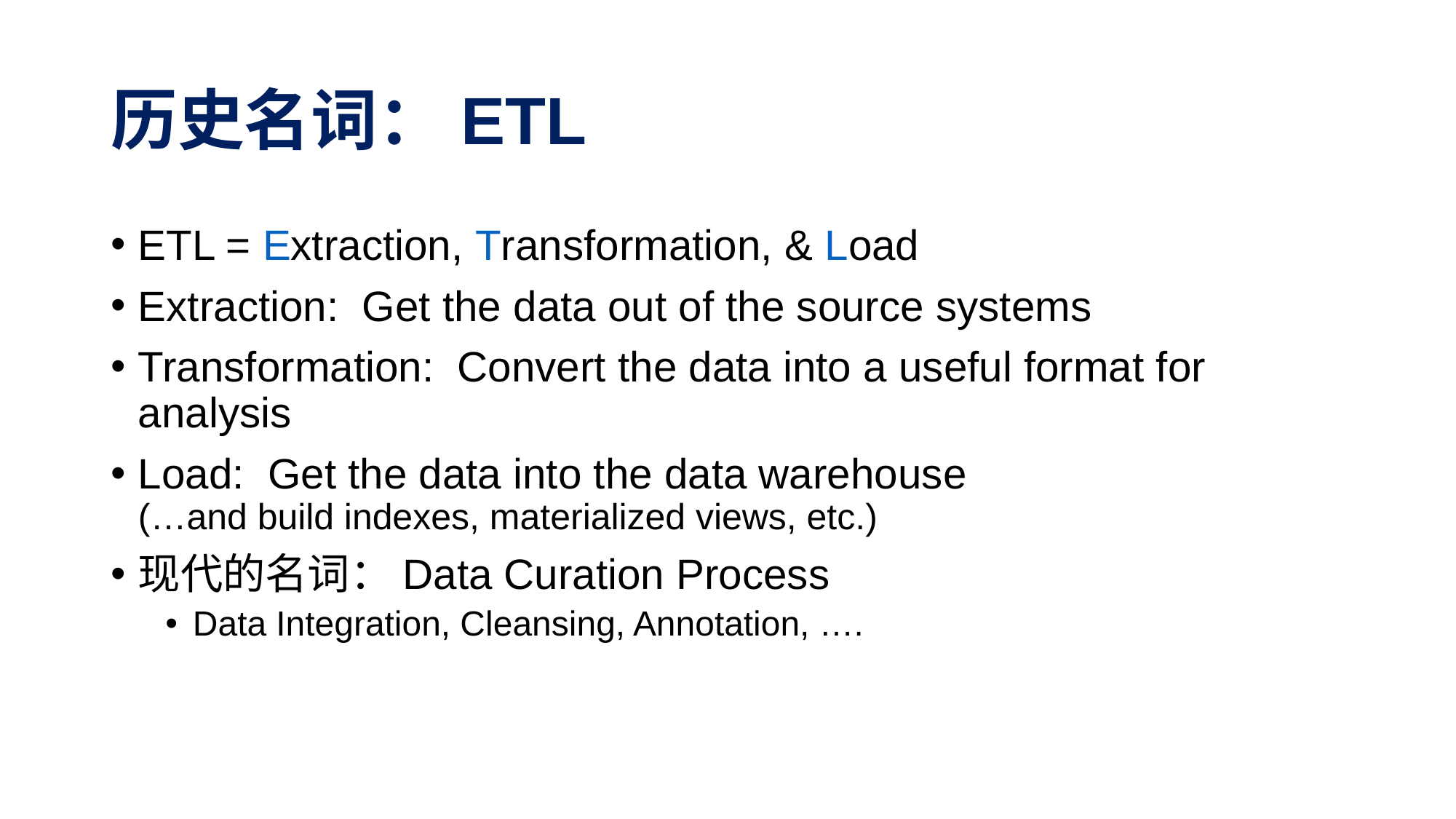

# 历史名词：ETL
ETL = Extraction, Transformation, & Load
Extraction:  Get the data out of the source systems
Transformation:  Convert the data into a useful format for analysis
Load:  Get the data into the data warehouse
(…and build indexes, materialized views, etc.)
现代的名词：Data Curation Process
Data Integration, Cleansing, Annotation, ….